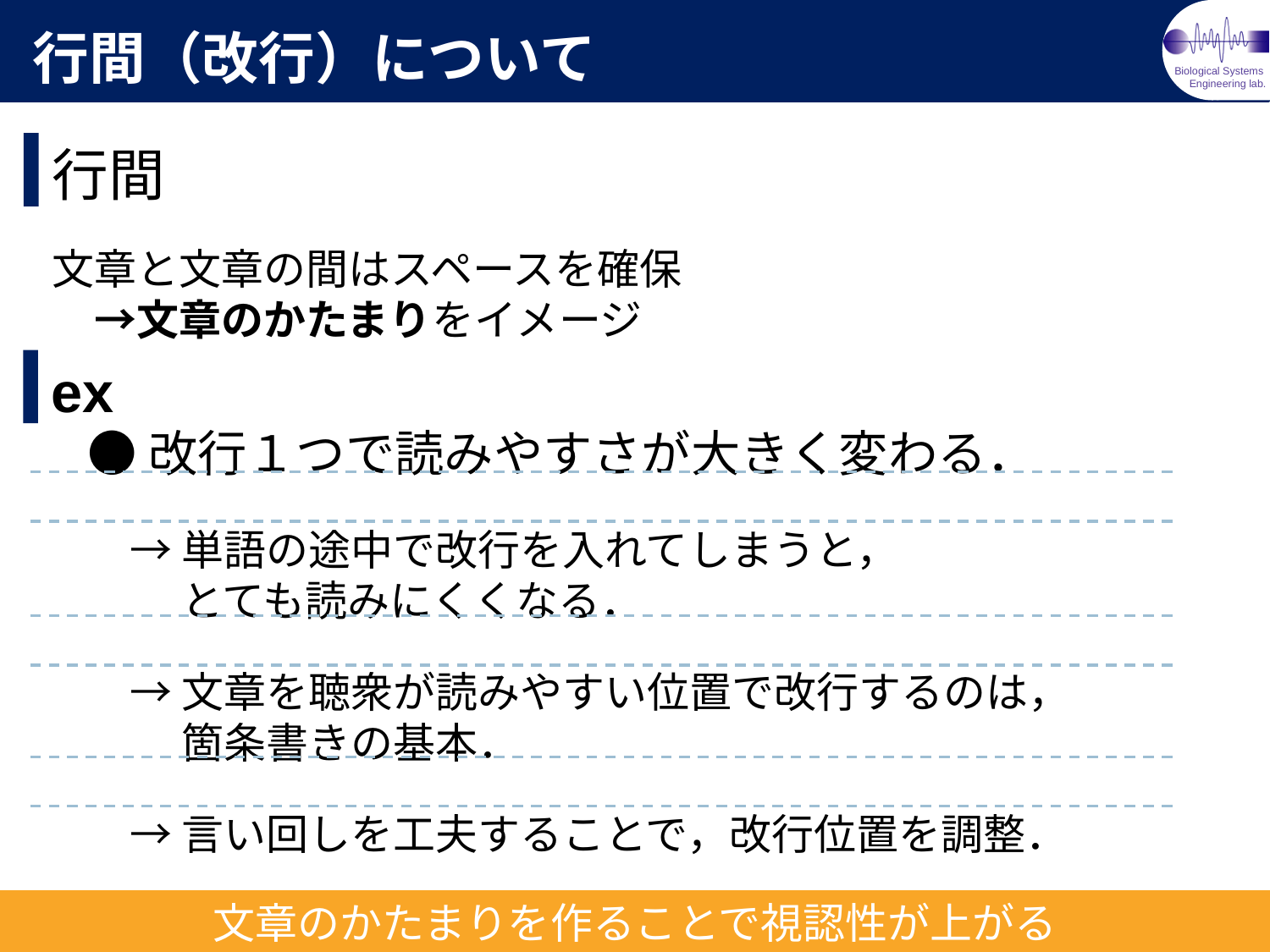

行間（改行）について

行間
文章と文章の間はスペースを確保
　→文章のかたまりをイメージ

ex
●改行１つで読みやすさが大きく変わる．

　→ 単語の途中で改行を入れてしまうと，
　　 とても読みにくくなる．

　→ 文章を聴衆が読みやすい位置で改行するのは，
　　 箇条書きの基本．

　→ 言い回しを工夫することで，改行位置を調整．
文章のかたまりを作ることで視認性が上がる
Copyright© 2015 Biological Systems Engineering lab. All Rights Reserved.
6